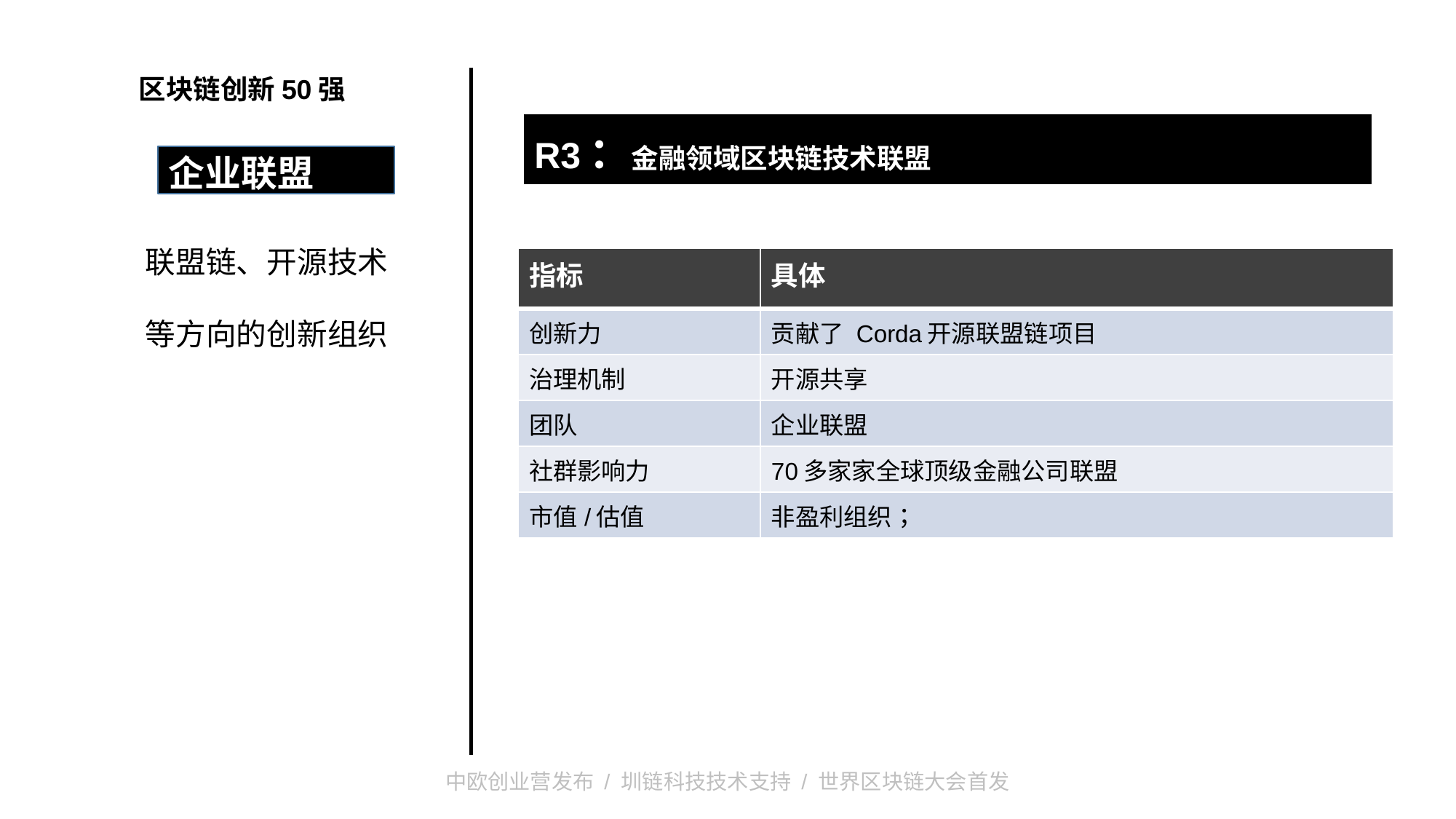

区块链创新50强
| R3：金融领域区块链技术联盟 |
| --- |
|  |
企业联盟
联盟链、开源技术
等方向的创新组织
| 指标 | 具体 |
| --- | --- |
| 创新力 | 贡献了 Corda开源联盟链项目 |
| 治理机制 | 开源共享 |
| 团队 | 企业联盟 |
| 社群影响力 | 70多家家全球顶级金融公司联盟 |
| 市值/估值 | 非盈利组织； |
中欧创业营发布 / 圳链科技技术支持 / 世界区块链大会首发